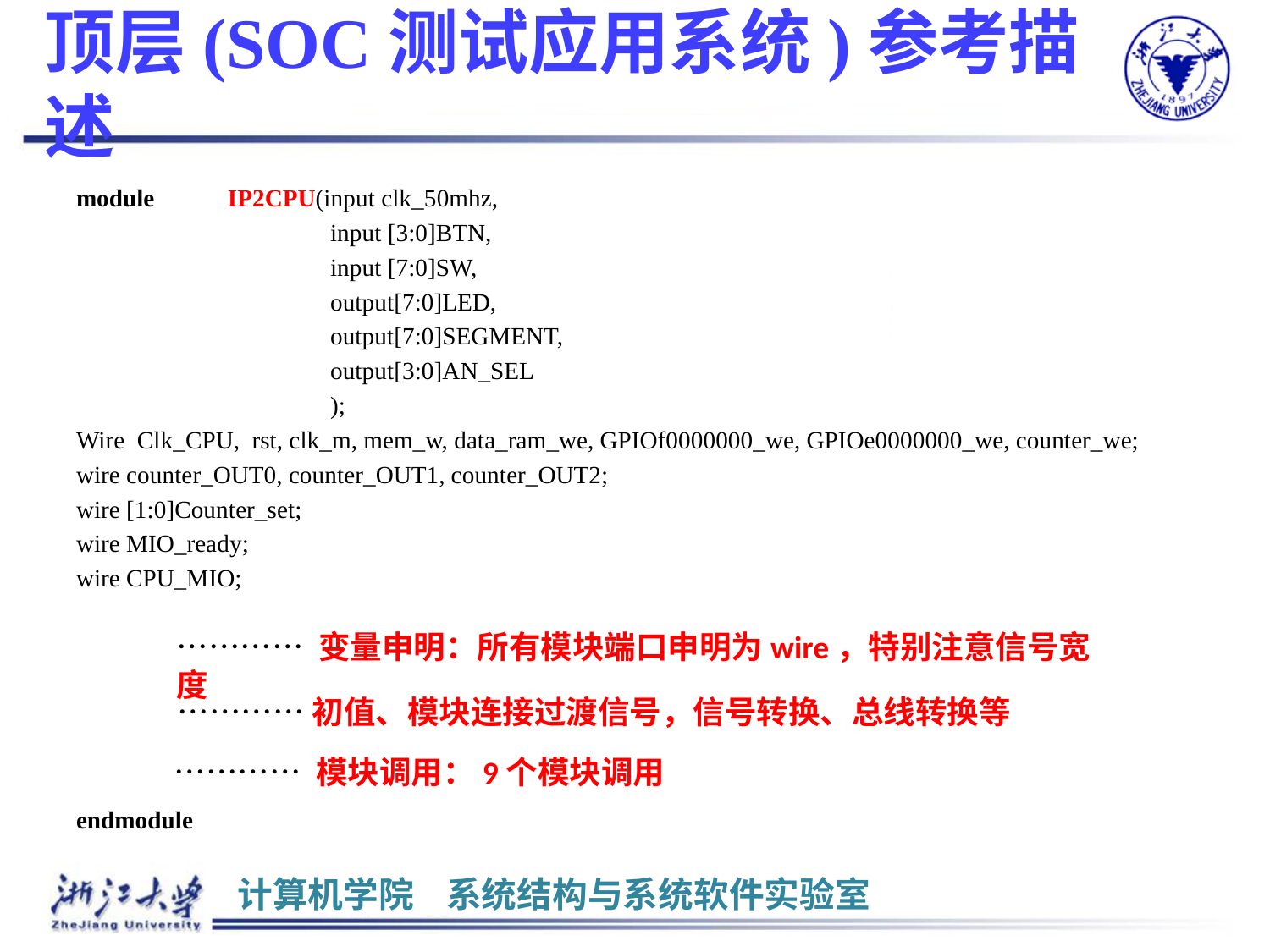

# 顶层(SOC测试应用系统)参考描述
module 	    IP2CPU(input clk_50mhz,
		input [3:0]BTN,
		input [7:0]SW,
		output[7:0]LED,
		output[7:0]SEGMENT,
		output[3:0]AN_SEL
		);
Wire  Clk_CPU,  rst, clk_m, mem_w, data_ram_we, GPIOf0000000_we, GPIOe0000000_we, counter_we;
wire counter_OUT0, counter_OUT1, counter_OUT2;
wire [1:0]Counter_set;
wire MIO_ready;
wire CPU_MIO;

endmodule
………… 变量申明：所有模块端口申明为wire，特别注意信号宽度
…………初值、模块连接过渡信号，信号转换、总线转换等
………… 模块调用：9个模块调用